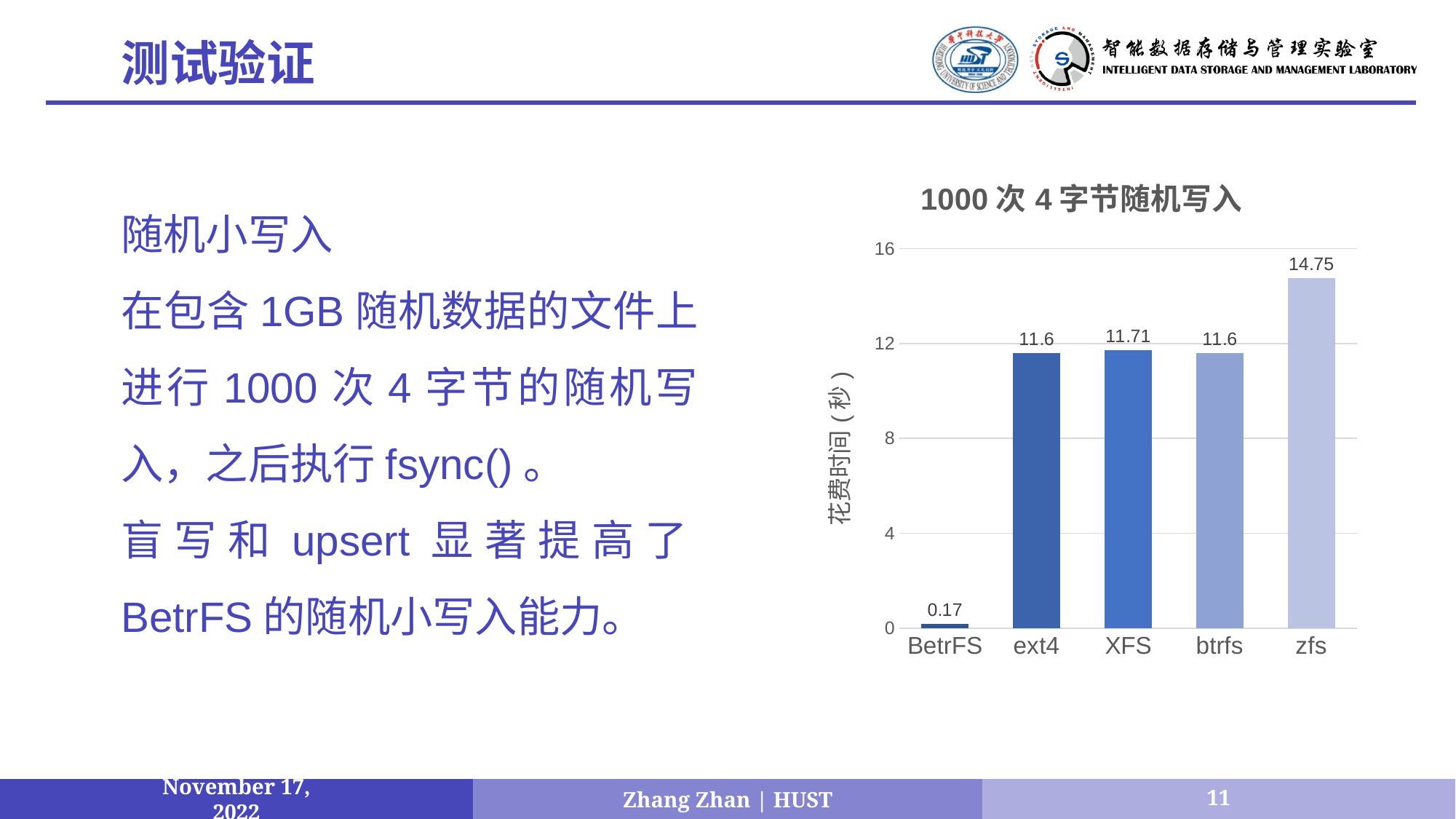

测试验证

### Chart:

| Category | 1000次4字节随机写入 |
|---|---|
| BetrFS | 0.17 |
| ext4 | 11.6 |
| XFS | 11.71 |
| btrfs | 11.6 |
| zfs | 14.75 |
随机小写入
在包含1GB随机数据的文件上进行1000次4字节的随机写入，之后执行fsync()。
盲写和upsert显著提高了BetrFS的随机小写入能力。